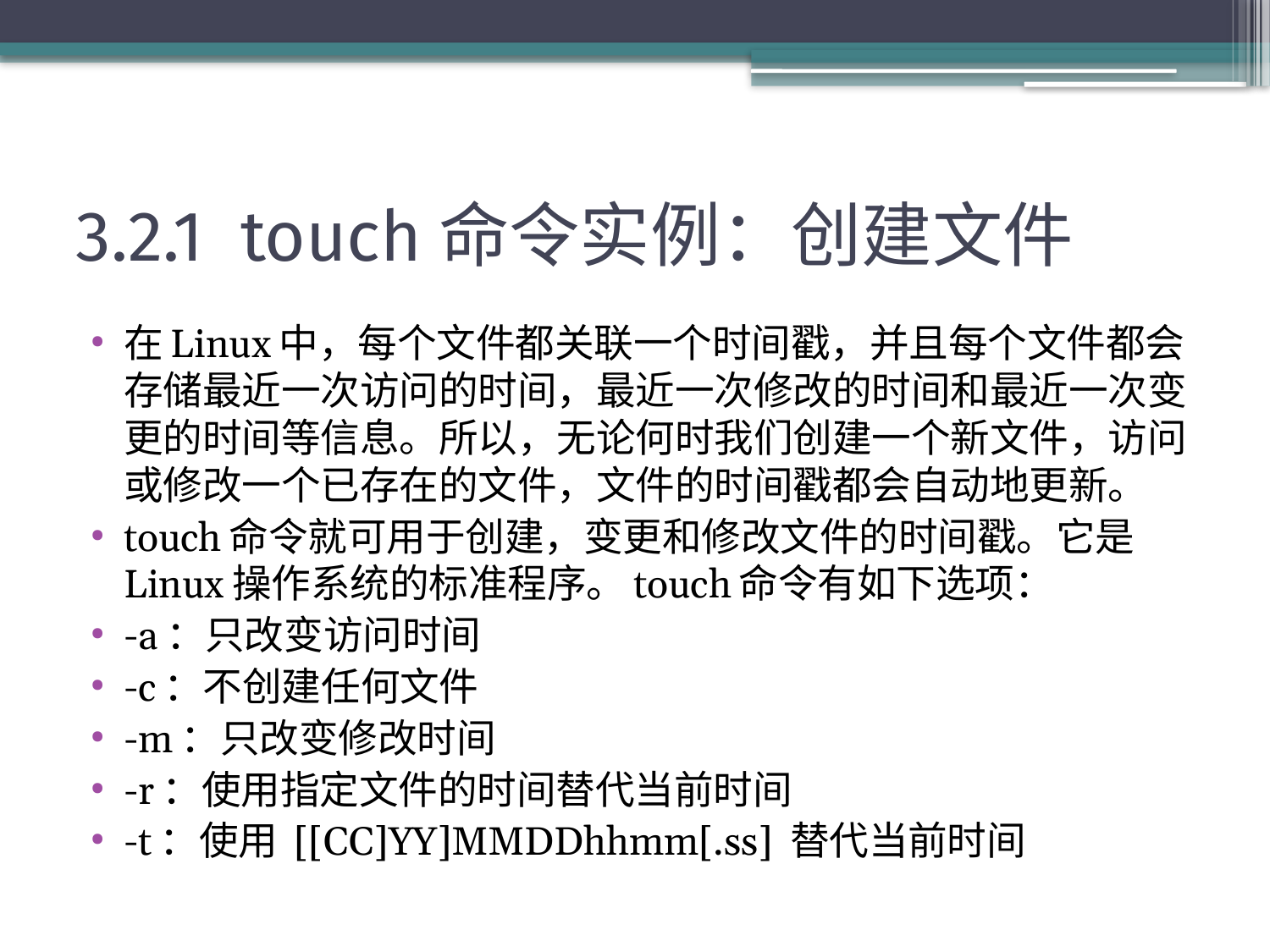

# 3.2.1  touch命令实例：创建文件
在Linux中，每个文件都关联一个时间戳，并且每个文件都会存储最近一次访问的时间，最近一次修改的时间和最近一次变更的时间等信息。所以，无论何时我们创建一个新文件，访问或修改一个已存在的文件，文件的时间戳都会自动地更新。
touch命令就可用于创建，变更和修改文件的时间戳。它是Linux操作系统的标准程序。touch命令有如下选项：
-a：只改变访问时间
-c：不创建任何文件
-m：只改变修改时间
-r：使用指定文件的时间替代当前时间
-t：使用 [[CC]YY]MMDDhhmm[.ss] 替代当前时间